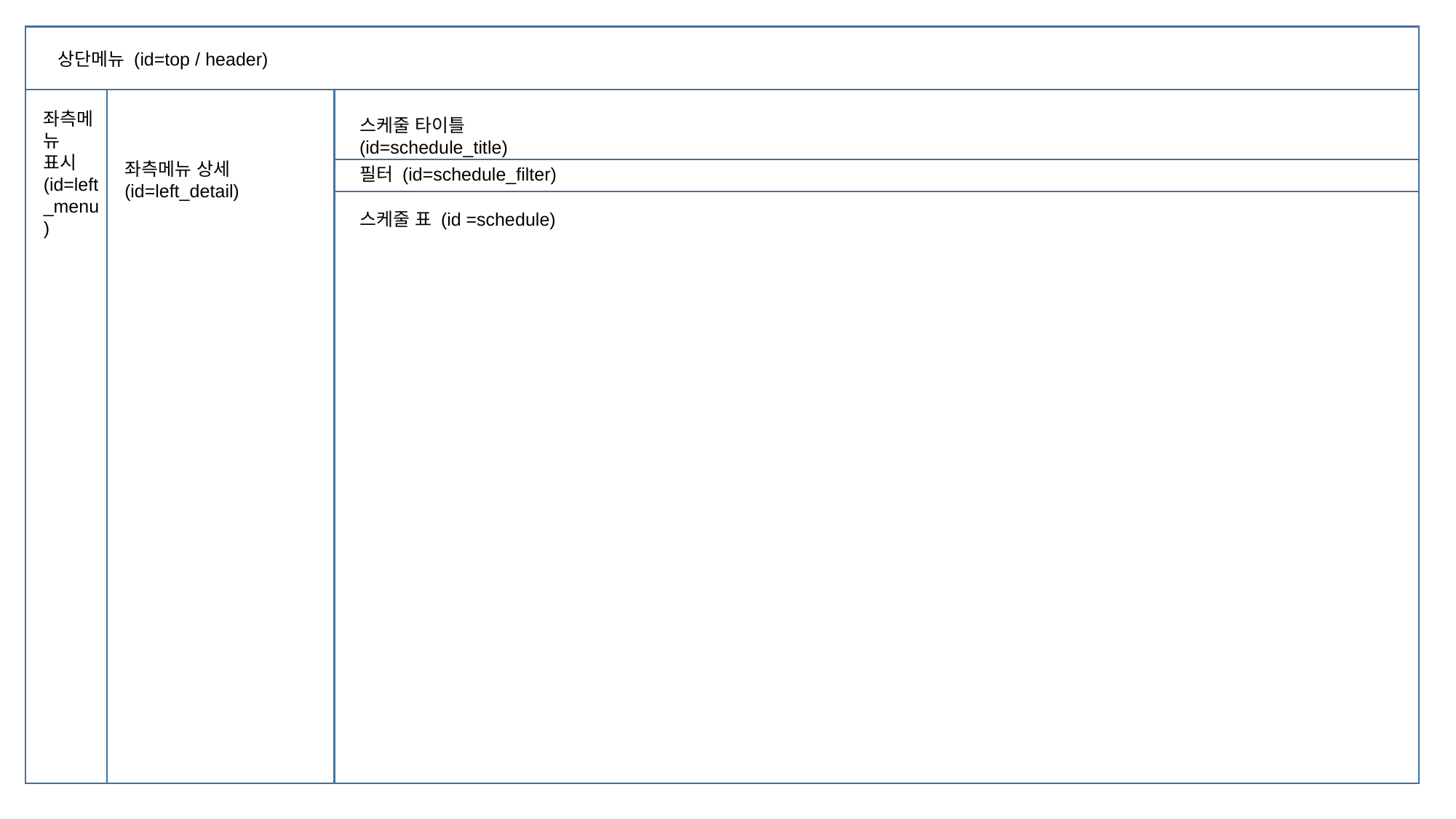

상단메뉴 (id=top / header)

좌측메뉴
표시
(id=left_menu)
스케줄 타이틀 (id=schedule_title)
좌측메뉴 상세 (id=left_detail)
필터 (id=schedule_filter)

스케줄 표 (id =schedule)